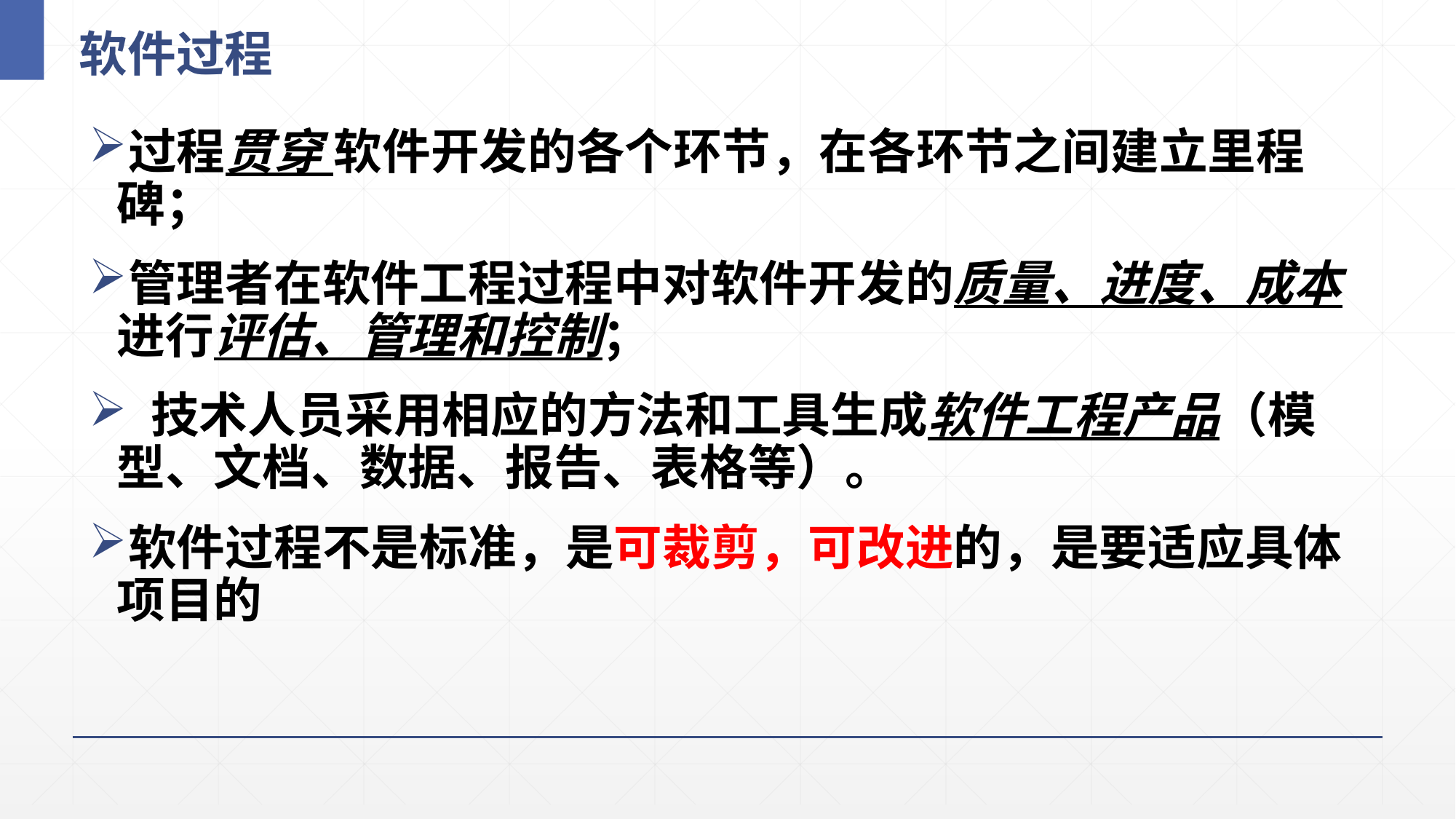

# 软件过程
过程贯穿 软件开发的各个环节，在各环节之间建立里程碑；
管理者在软件工程过程中对软件开发的质量、进度、成本进行评估、管理和控制；
 技术人员采用相应的方法和工具生成软件工程产品（模型、文档、数据、报告、表格等）。
软件过程不是标准，是可裁剪，可改进的，是要适应具体项目的